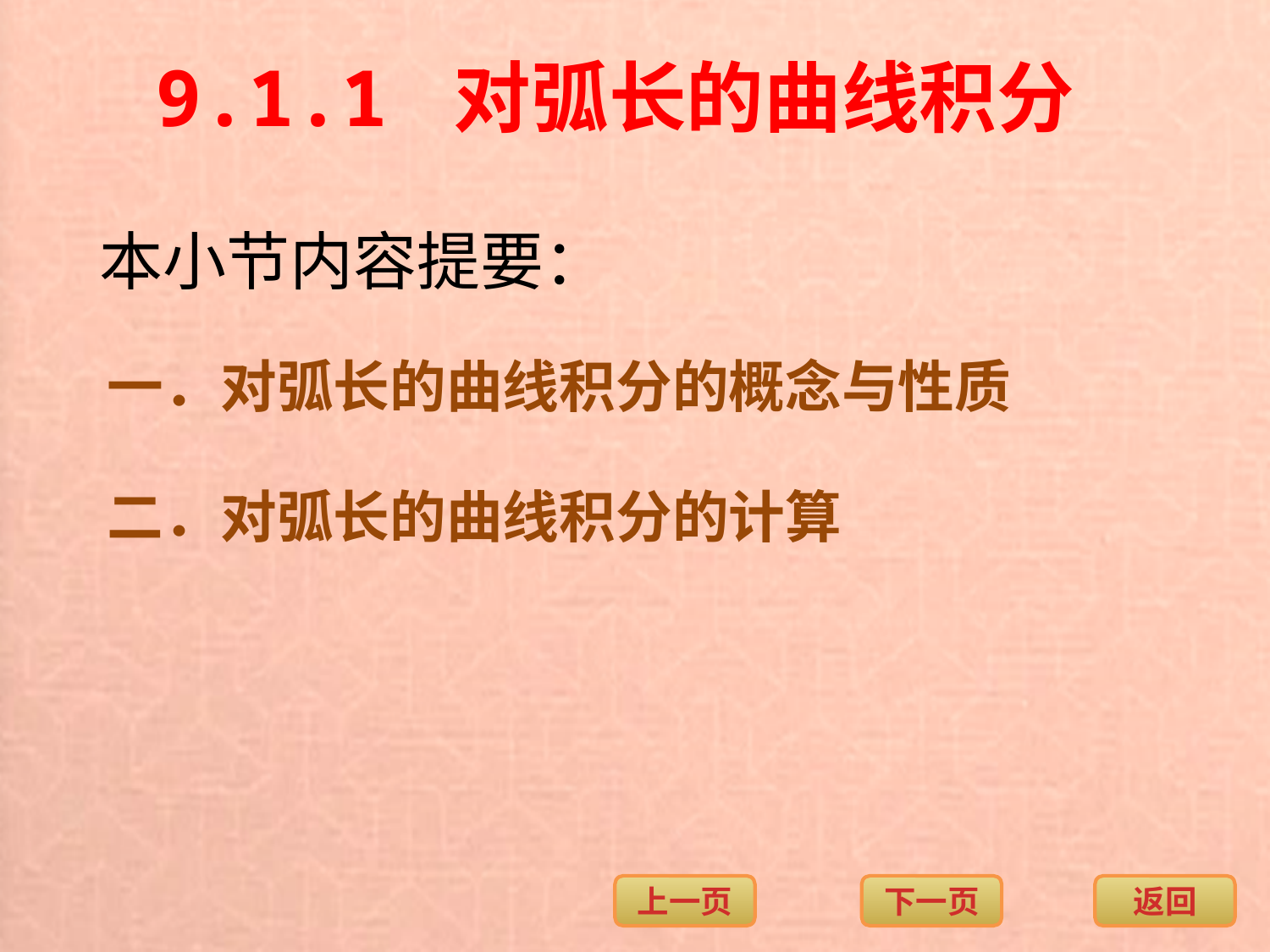

9.1.1 对弧长的曲线积分
本小节内容提要：
一．对弧长的曲线积分的概念与性质
二．对弧长的曲线积分的计算